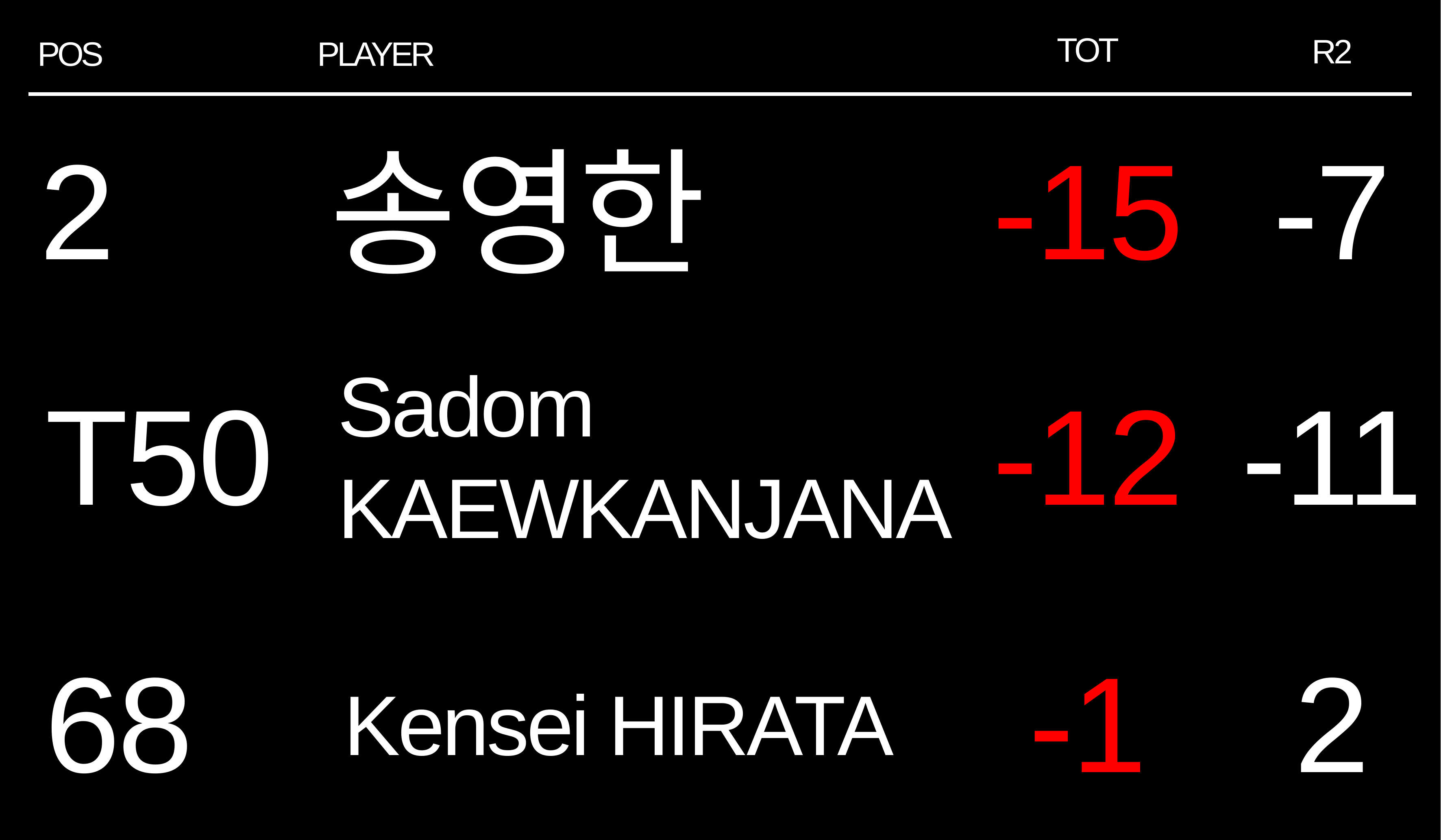

TOT
R2
POS
PLAYER
2
-15
-7
송영한
Sadom
KAEWKANJANA
T50
-12
-11
68
-1
2
Kensei HIRATA